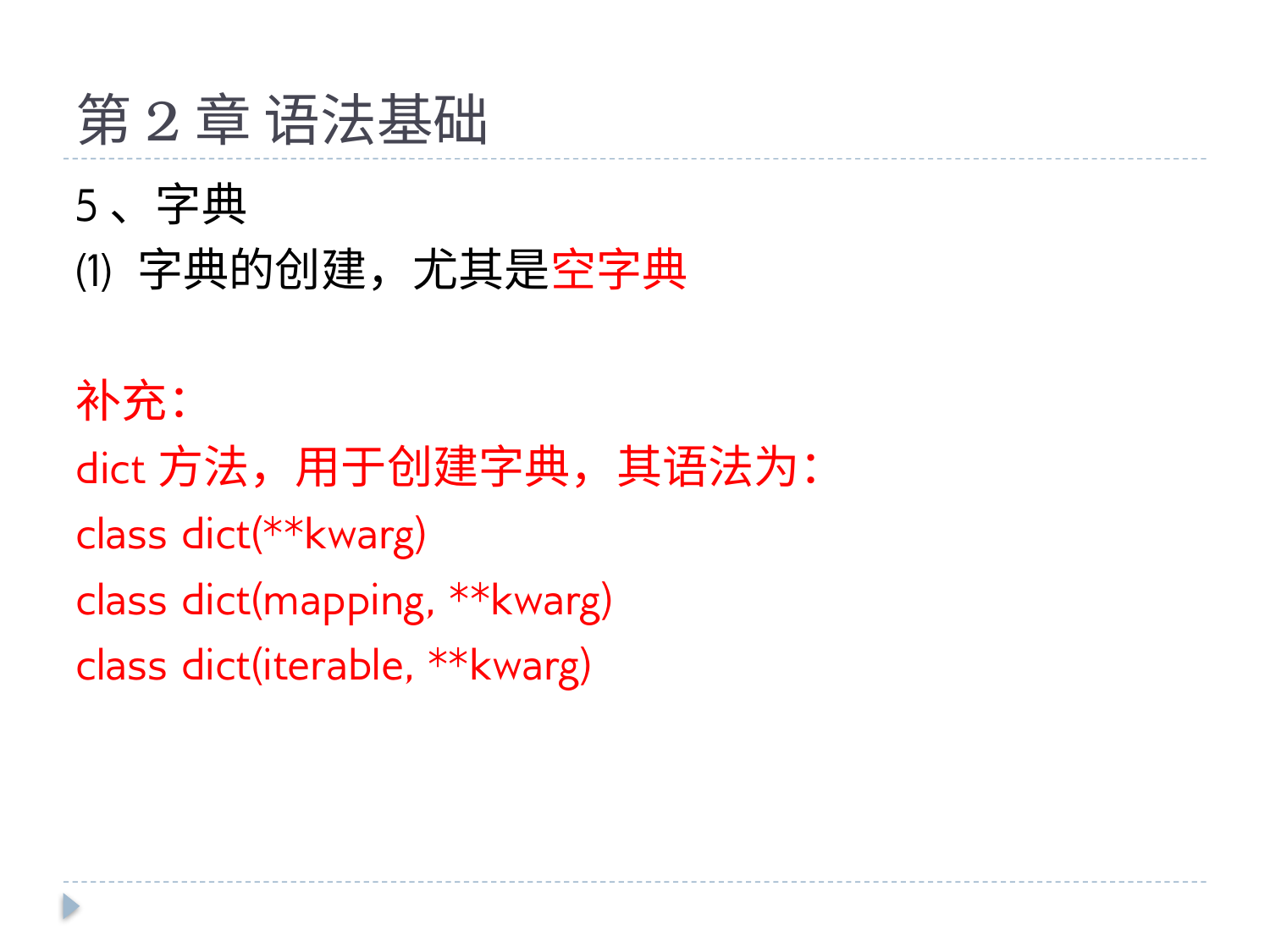

# 第2章 语法基础
5、字典
(1) 字典的创建，尤其是空字典

补充：
dict方法，用于创建字典，其语法为：
class dict(**kwarg)
class dict(mapping, **kwarg)
class dict(iterable, **kwarg)